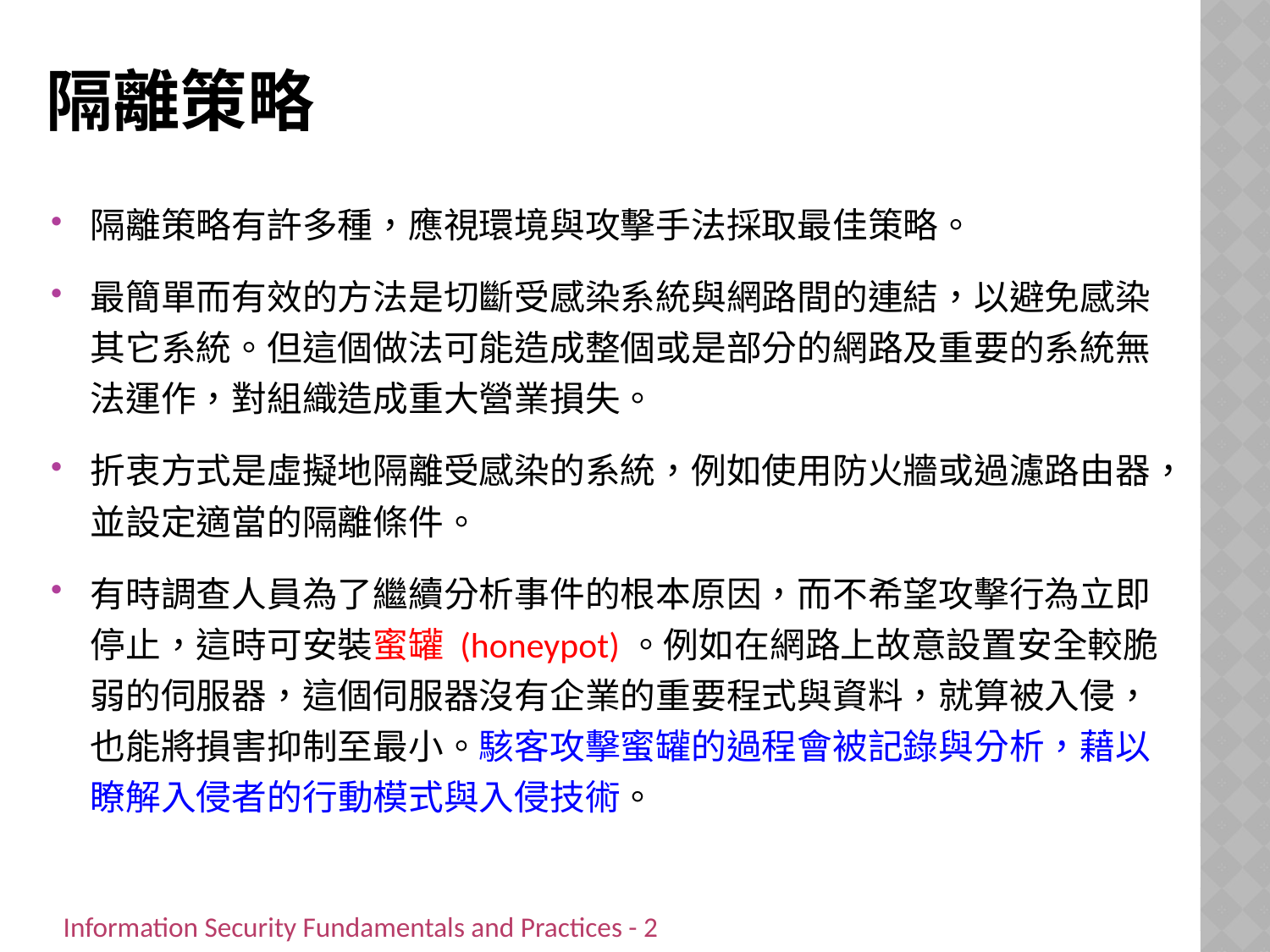

# 隔離策略
隔離策略有許多種，應視環境與攻擊手法採取最佳策略。
最簡單而有效的方法是切斷受感染系統與網路間的連結，以避免感染其它系統。但這個做法可能造成整個或是部分的網路及重要的系統無法運作，對組織造成重大營業損失。
折衷方式是虛擬地隔離受感染的系統，例如使用防火牆或過濾路由器，並設定適當的隔離條件。
有時調查人員為了繼續分析事件的根本原因，而不希望攻擊行為立即停止，這時可安裝蜜罐 (honeypot)。例如在網路上故意設置安全較脆弱的伺服器，這個伺服器沒有企業的重要程式與資料，就算被入侵，也能將損害抑制至最小。駭客攻擊蜜罐的過程會被記錄與分析，藉以瞭解入侵者的行動模式與入侵技術。